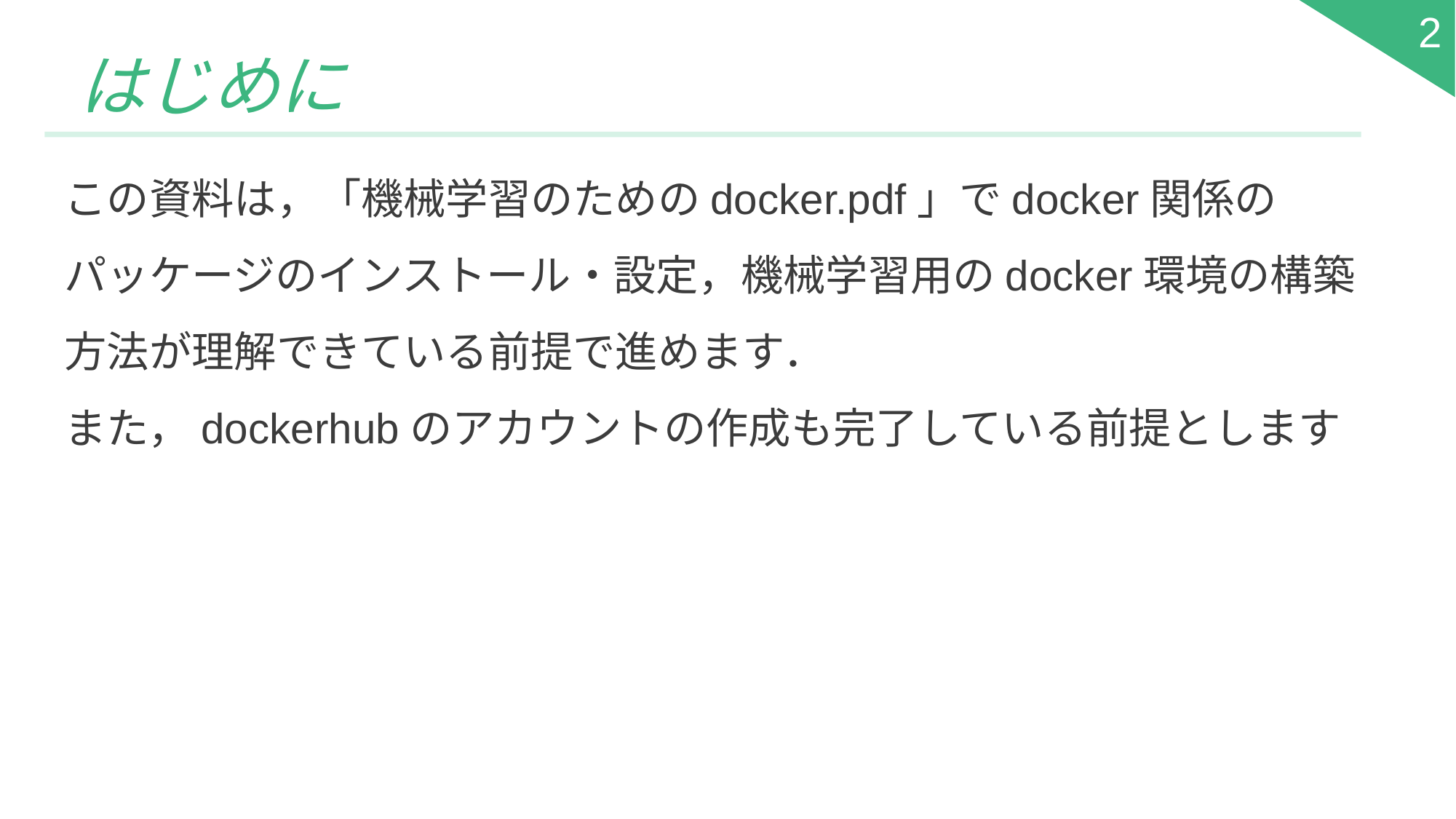

2
# はじめに
この資料は，「機械学習のためのdocker.pdf」でdocker関係のパッケージのインストール・設定，機械学習用のdocker環境の構築方法が理解できている前提で進めます．
また，dockerhubのアカウントの作成も完了している前提とします